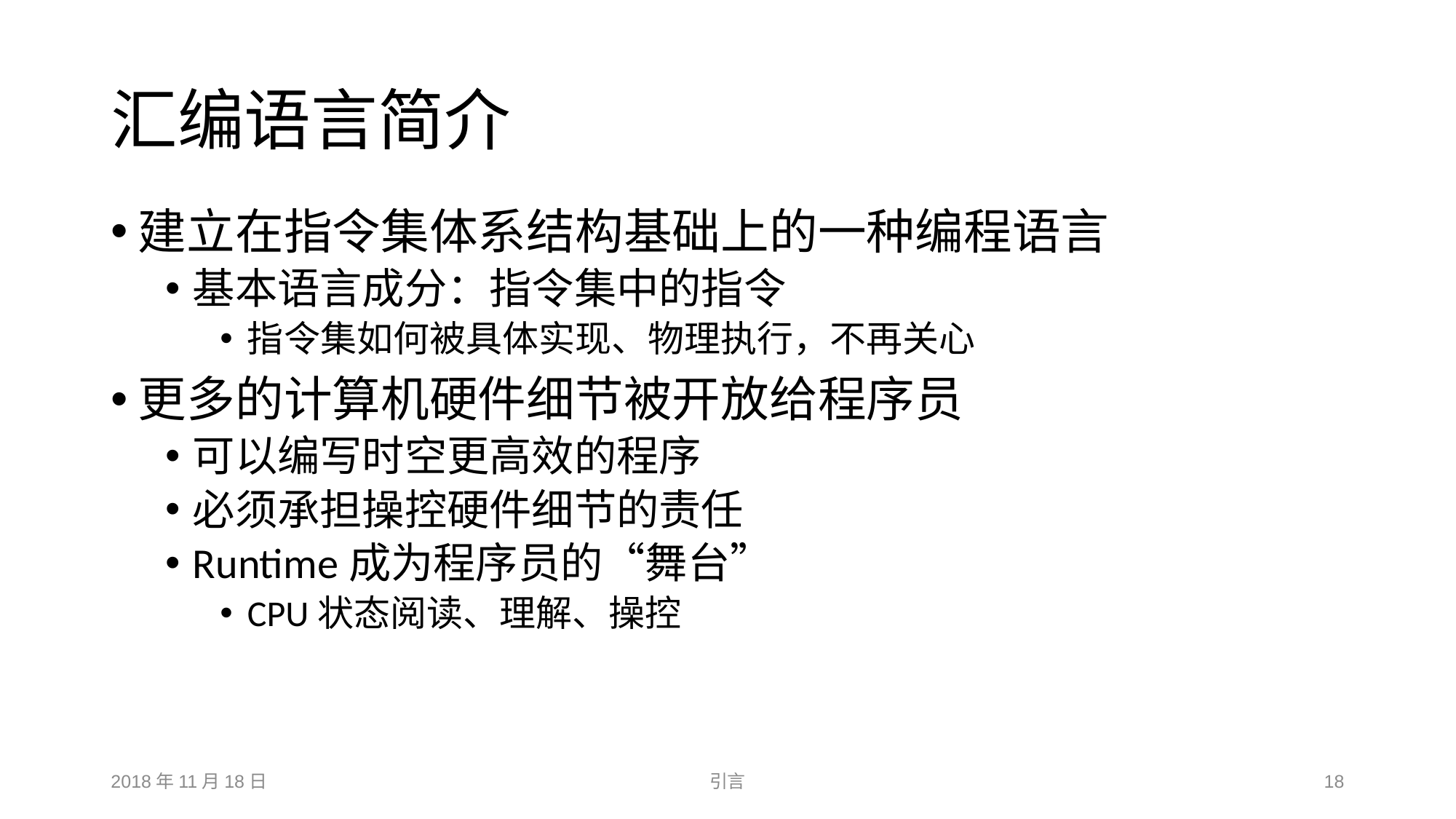

# 汇编语言简介
建立在指令集体系结构基础上的一种编程语言
基本语言成分：指令集中的指令
指令集如何被具体实现、物理执行，不再关心
更多的计算机硬件细节被开放给程序员
可以编写时空更高效的程序
必须承担操控硬件细节的责任
Runtime成为程序员的“舞台”
CPU状态阅读、理解、操控
2018年11月18日
引言
18